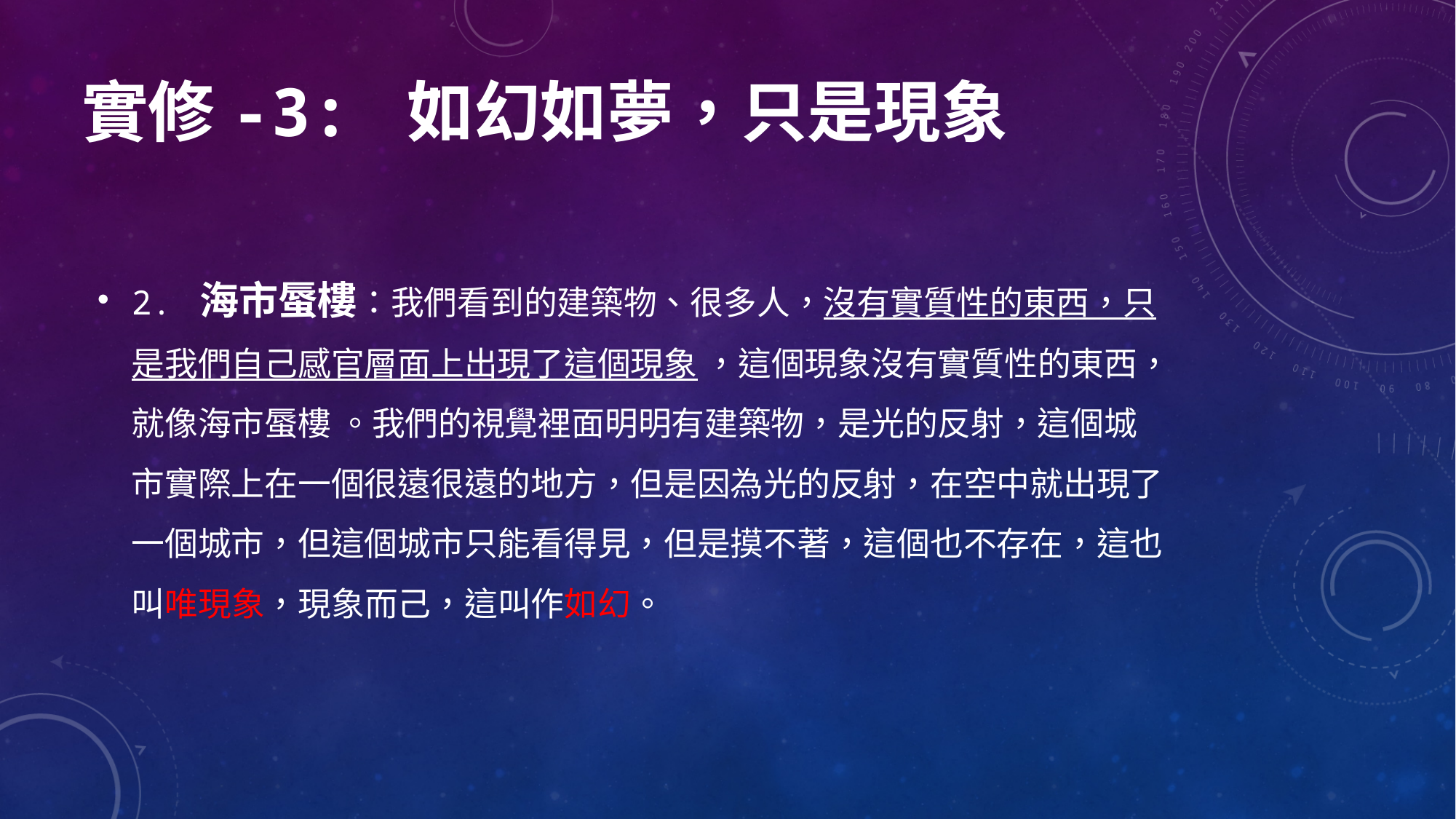

# 實修-3: 如幻如夢，只是現象

2. 海市蜃樓：我們看到的建築物、很多人，沒有實質性的東西，只是我們自己感官層面上出現了這個現象 ，這個現象沒有實質性的東西，就像海市蜃樓 。我們的視覺裡面明明有建築物，是光的反射，這個城市實際上在一個很遠很遠的地方，但是因為光的反射，在空中就出現了一個城市，但這個城市只能看得見，但是摸不著，這個也不存在，這也叫唯現象，現象而己，這叫作如幻。